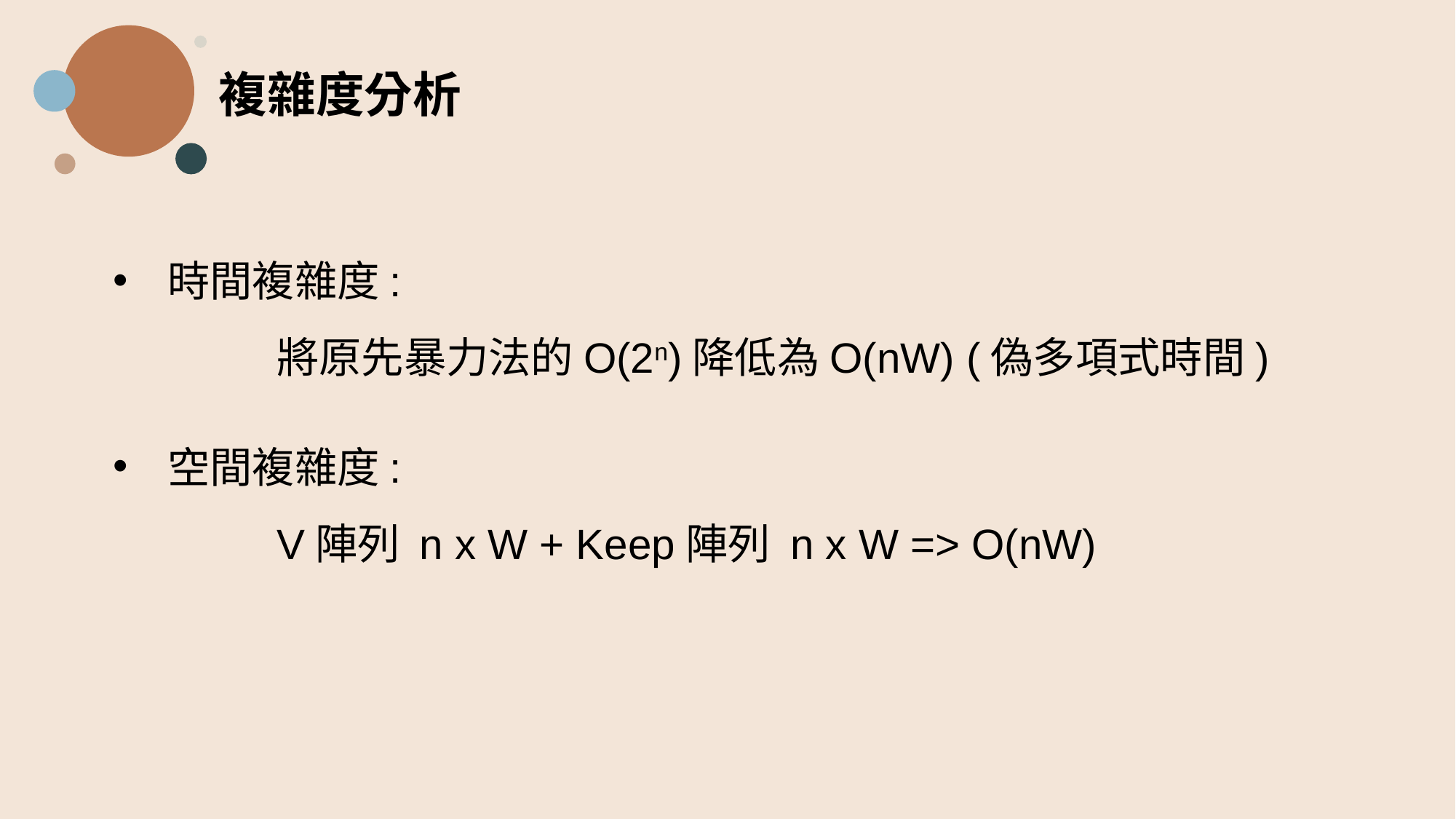

複雜度分析
時間複雜度:
	將原先暴力法的O(2n)降低為O(nW) (偽多項式時間)
空間複雜度:
	V陣列 n x W + Keep陣列 n x W => O(nW)